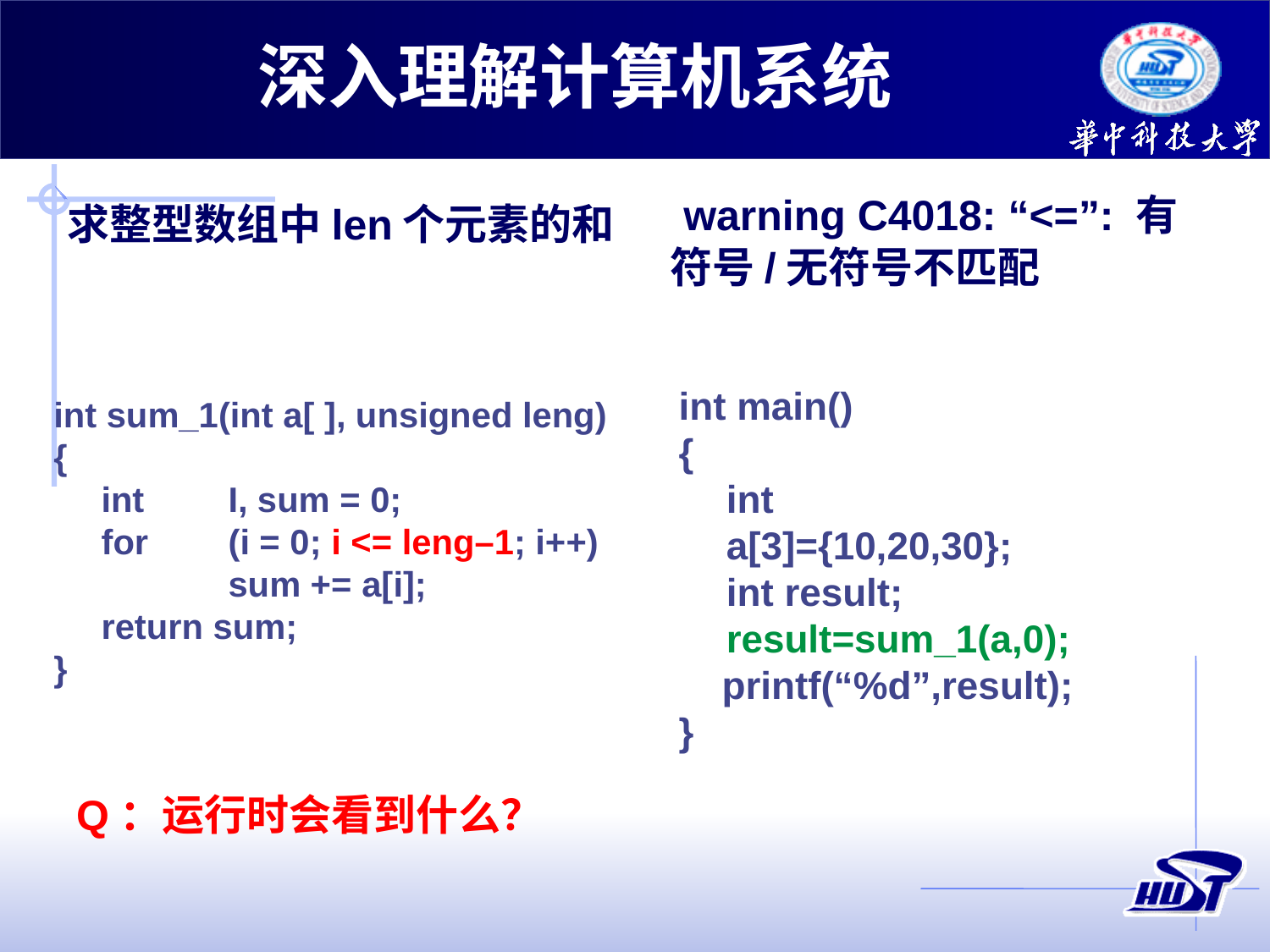

深入理解计算机系统
 warning C4018: “<=”: 有符号/无符号不匹配
求整型数组中len个元素的和
int main()
{
	int 	a[3]={10,20,30};
	int result; result=sum_1(a,0);
    printf(“%d”,result);
}
int sum_1(int a[ ], unsigned leng)
{
	int 	I, sum = 0;
	for	(i = 0; i <= leng–1; i++)
      	sum += a[i];
	return sum;
}
Q：运行时会看到什么？